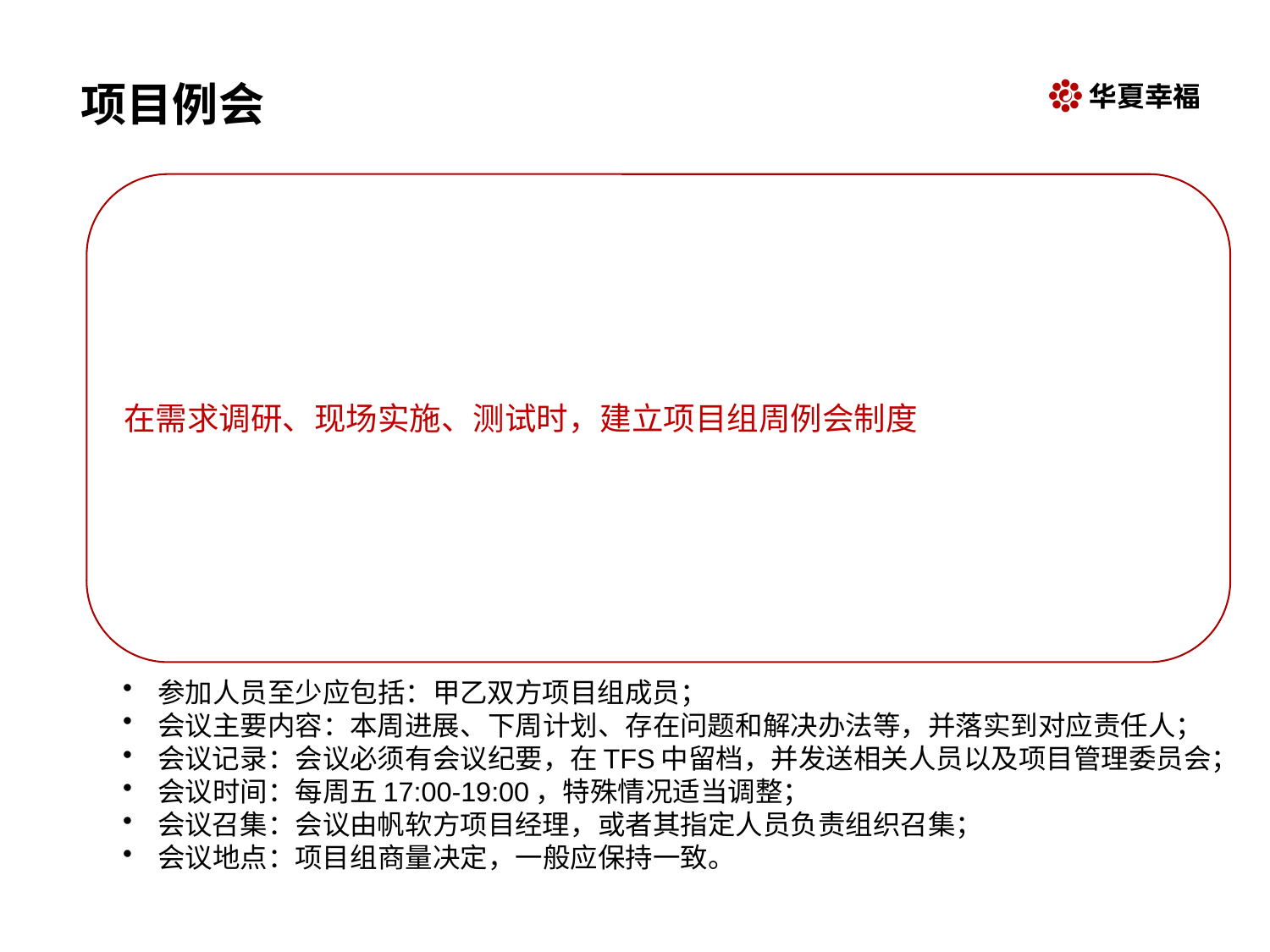

# 项目例会
在需求调研、现场实施、测试时，建立项目组周例会制度
参加人员至少应包括：甲乙双方项目组成员；
会议主要内容：本周进展、下周计划、存在问题和解决办法等，并落实到对应责任人；
会议记录：会议必须有会议纪要，在TFS中留档，并发送相关人员以及项目管理委员会；
会议时间：每周五17:00-19:00，特殊情况适当调整；
会议召集：会议由帆软方项目经理，或者其指定人员负责组织召集；
会议地点：项目组商量决定，一般应保持一致。